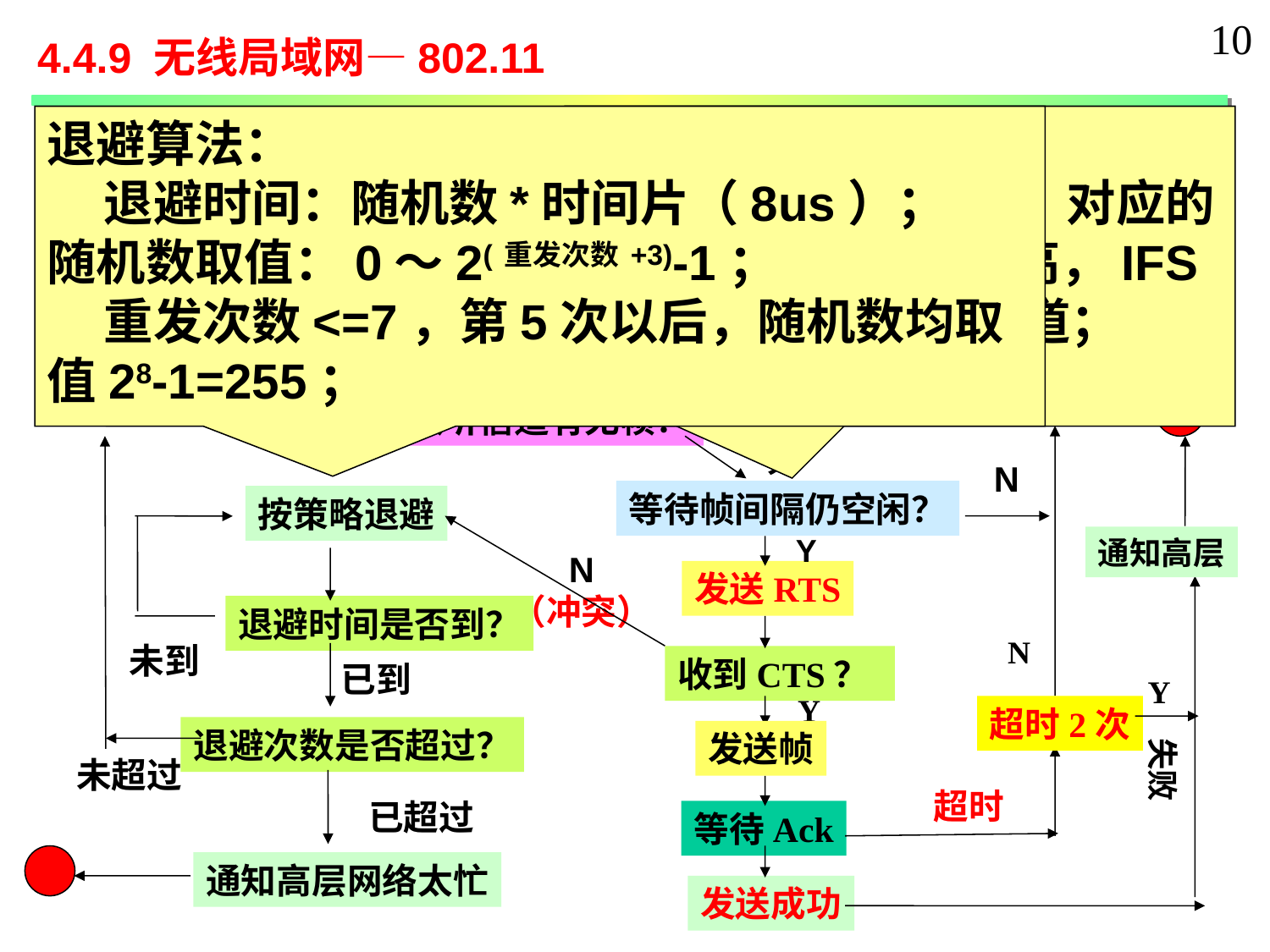

10
4.4.9 无线局域网—802.11

退避算法：
    退避时间：随机数*时间片（8us）；
随机数取值：0～2(重发次数+3)-1；
    重发次数<=7，第5次以后，随机数均取值28-1=255；
帧间间隔（IFS）：
   结点的优先级不同，对应的IFS不同；优先级越高，IFS越短，有利于抢占信道；
隐藏/暴露终端解决方案-虚拟载波侦听（Virtual Carrier Sense）或者载波侦听多路访问/冲突避免（CSMA/CA)：
工作过程(发送)：发前侦听，空闲发送，预约信道，避免冲突；

高层数据封装MAC帧

侦听信道有无帧？

无

N
等待帧间隔仍空闲？
按策略退避

Y
通知高层

N
（冲突）

发送RTS

退避时间是否到？

N
未到

收到CTS？
已到
Y
Y

超时2次

退避次数是否超过？
发送帧
失败

未超过

超时
已超过
等待Ack

通知高层网络太忙

发送成功